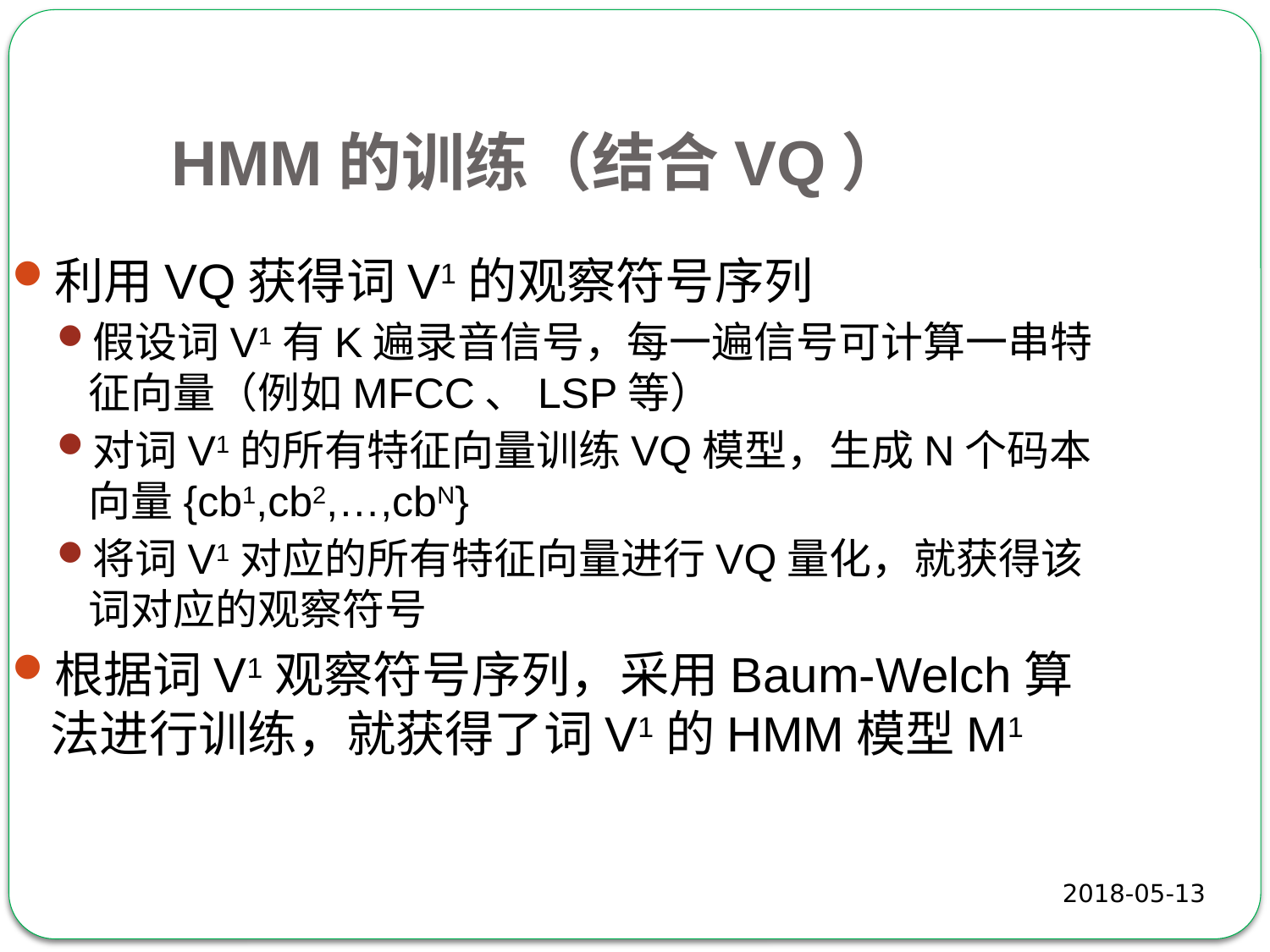

HMM的训练（结合VQ）
利用VQ获得词V1的观察符号序列
假设词V1有K遍录音信号，每一遍信号可计算一串特征向量（例如MFCC、LSP等）
对词V1的所有特征向量训练VQ模型，生成N个码本向量{cb1,cb2,…,cbN}
将词V1对应的所有特征向量进行VQ量化，就获得该词对应的观察符号
根据词V1观察符号序列，采用Baum-Welch算法进行训练，就获得了词V1的HMM模型M1
2018-05-13